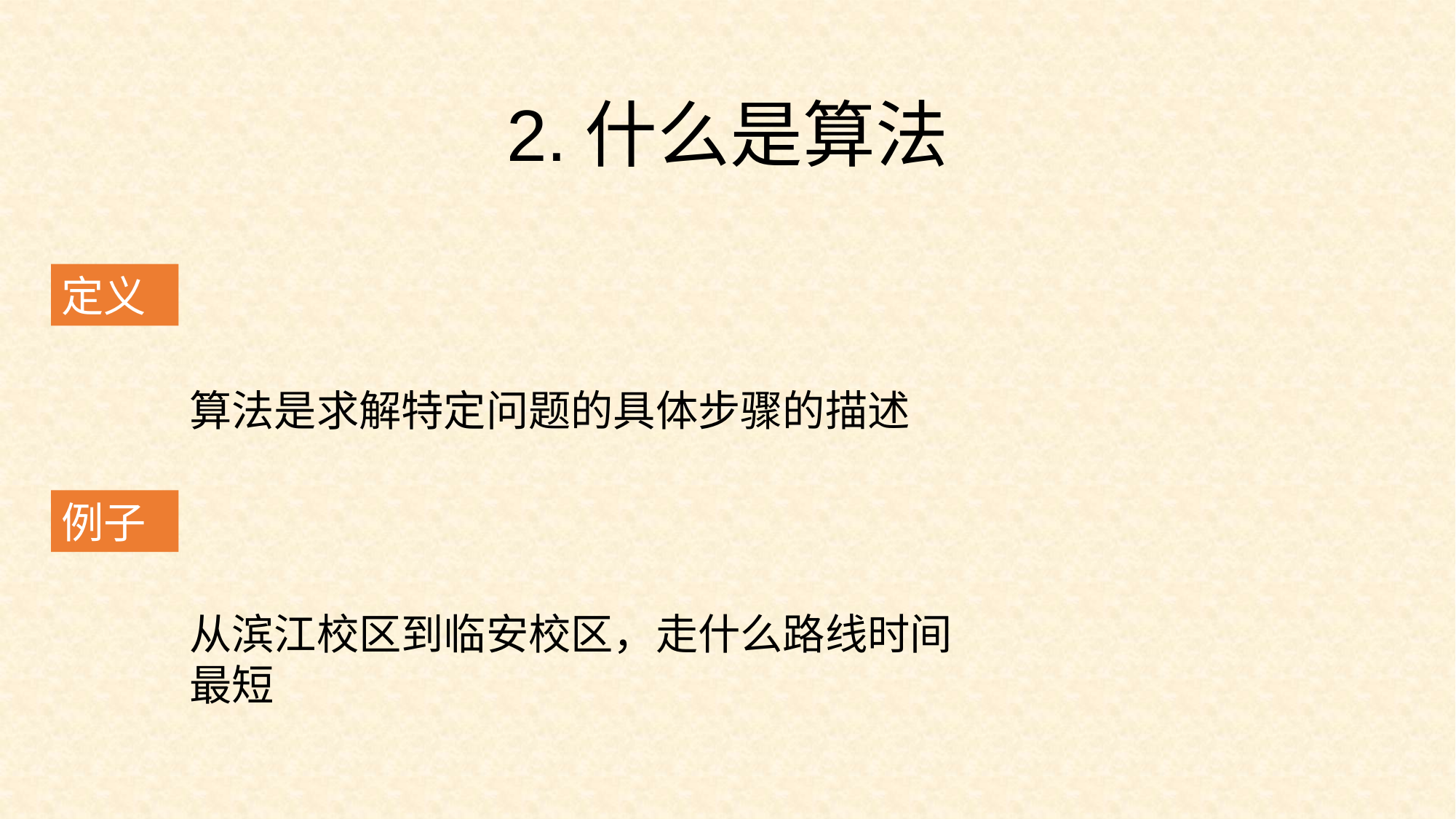

2.什么是算法
定义
算法是求解特定问题的具体步骤的描述
例子
从滨江校区到临安校区，走什么路线时间最短